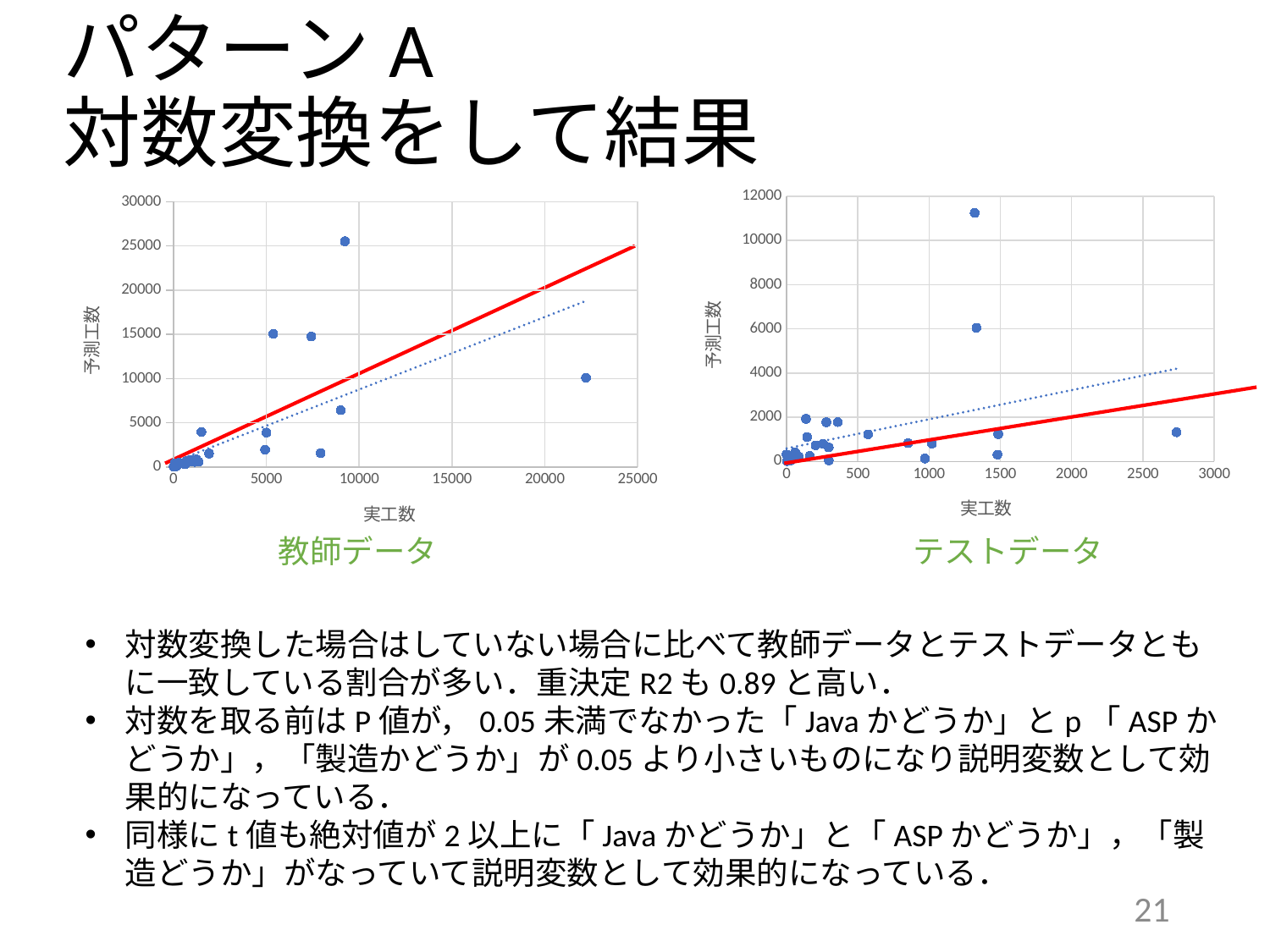

# パターンA 対数変換をして結果

### Chart

| Category | expect-dev |
|---|---|

### Chart

| Category | expect-dev |
|---|---|
教師データ
テストデータ
対数変換した場合はしていない場合に比べて教師データとテストデータともに一致している割合が多い．重決定R2も0.89と高い．
対数を取る前はP値が，0.05未満でなかった「Javaかどうか」とp「ASPかどうか」，「製造かどうか」が0.05より小さいものになり説明変数として効果的になっている．
同様にt値も絶対値が2以上に「Javaかどうか」と「ASPかどうか」，「製造どうか」がなっていて説明変数として効果的になっている．

21